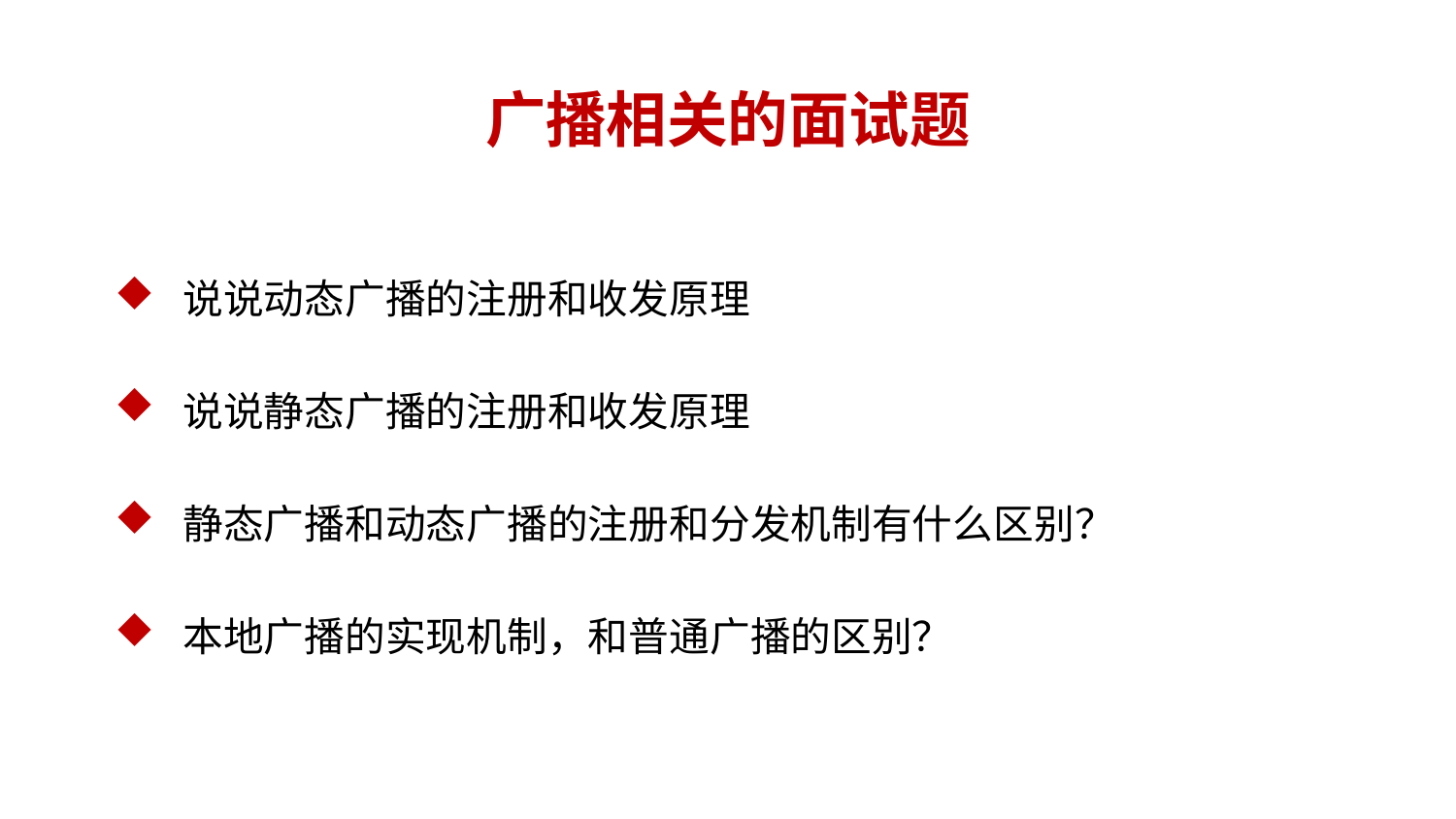

# 广播相关的面试题
  说说动态广播的注册和收发原理
  说说静态广播的注册和收发原理
  静态广播和动态广播的注册和分发机制有什么区别？
  本地广播的实现机制，和普通广播的区别？